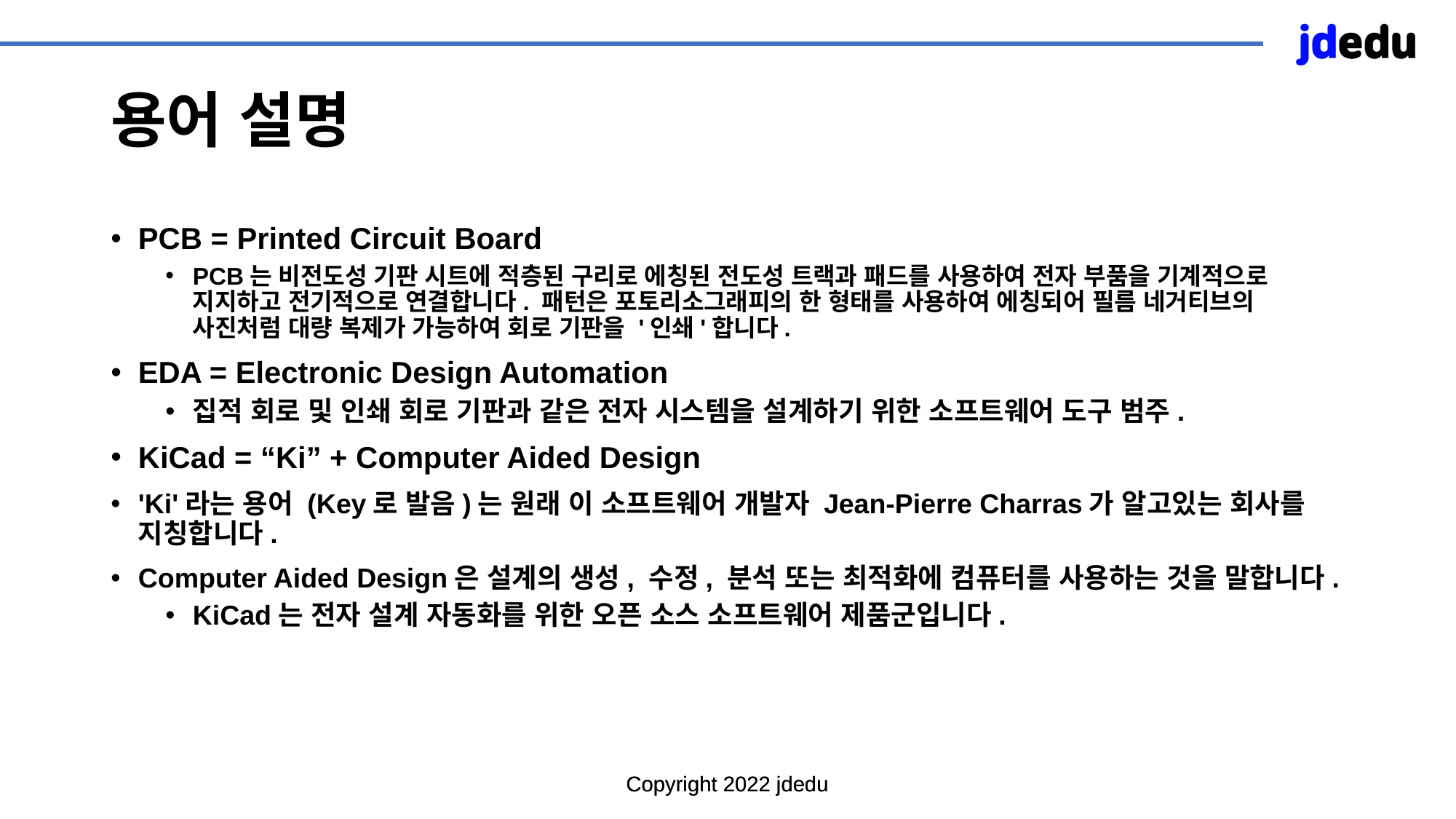

# 용어 설명
PCB = Printed Circuit Board
PCB는 비전도성 기판 시트에 적층된 구리로 에칭된 전도성 트랙과 패드를 사용하여 전자 부품을 기계적으로 지지하고 전기적으로 연결합니다. 패턴은 포토리소그래피의 한 형태를 사용하여 에칭되어 필름 네거티브의 사진처럼 대량 복제가 가능하여 회로 기판을 '인쇄'합니다.
EDA = Electronic Design Automation
집적 회로 및 인쇄 회로 기판과 같은 전자 시스템을 설계하기 위한 소프트웨어 도구 범주.
KiCad = “Ki” + Computer Aided Design
'Ki'라는 용어 (Key로 발음)는 원래 이 소프트웨어 개발자 Jean-Pierre Charras가 알고있는 회사를 지칭합니다.
Computer Aided Design은 설계의 생성, 수정, 분석 또는 최적화에 컴퓨터를 사용하는 것을 말합니다.
KiCad는 전자 설계 자동화를 위한 오픈 소스 소프트웨어 제품군입니다.